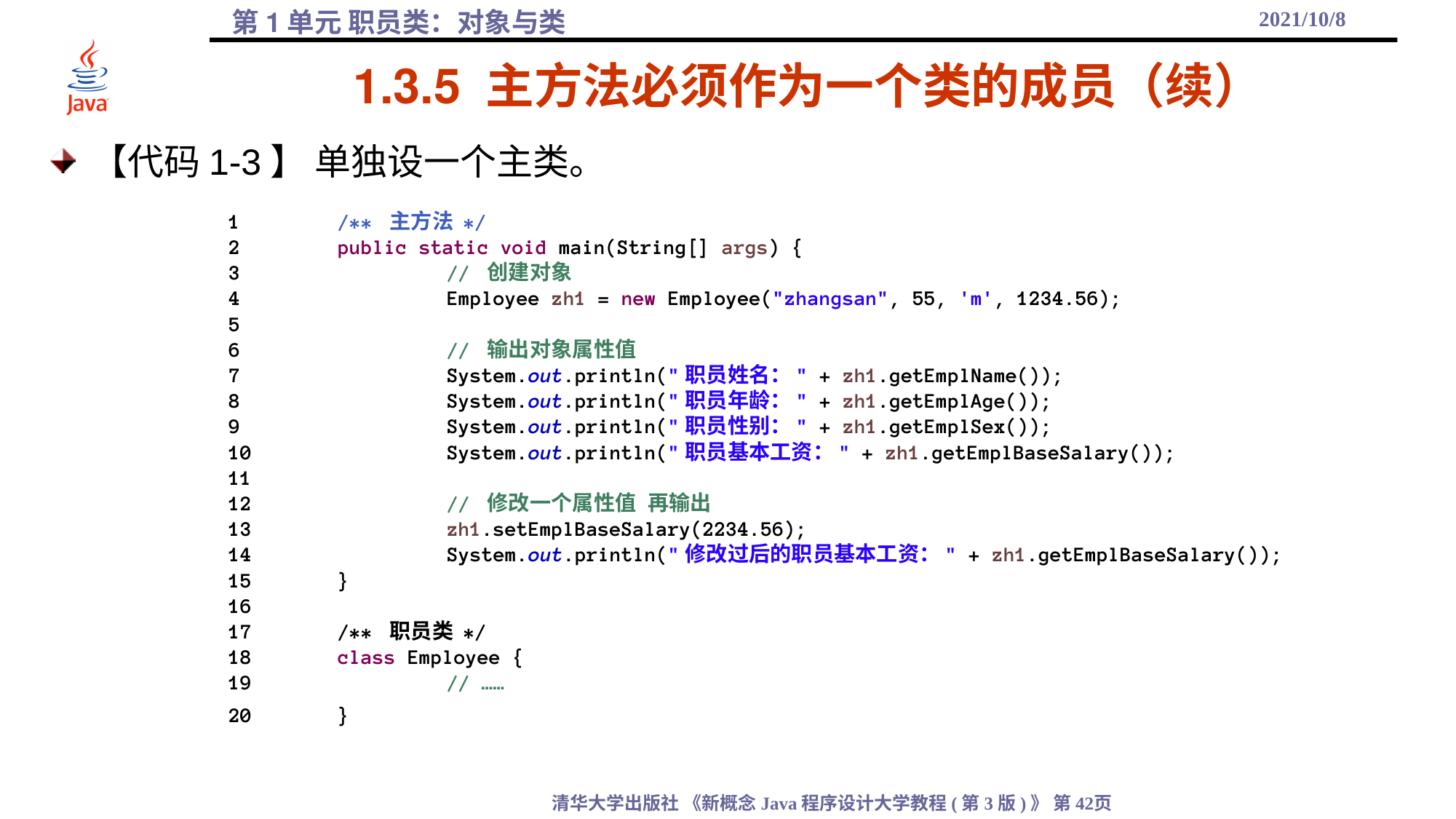

2021/10/8
# 1.3.5 主方法必须作为一个类的成员（续）
【代码1-3】 单独设一个主类。
1	/** 主方法 */
2	public static void main(String[] args) {
3		// 创建对象
4		Employee zh1 = new Employee("zhangsan", 55, 'm', 1234.56);
5
6		// 输出对象属性值
7		System.out.println("职员姓名：" + zh1.getEmplName());
8		System.out.println("职员年龄：" + zh1.getEmplAge());
9		System.out.println("职员性别：" + zh1.getEmplSex());
10		System.out.println("职员基本工资：" + zh1.getEmplBaseSalary());
11
12		// 修改一个属性值 再输出
13		zh1.setEmplBaseSalary(2234.56);
14		System.out.println("修改过后的职员基本工资：" + zh1.getEmplBaseSalary());
15	}
16
17	/** 职员类 */
18	class Employee {
19		// ……
20	}